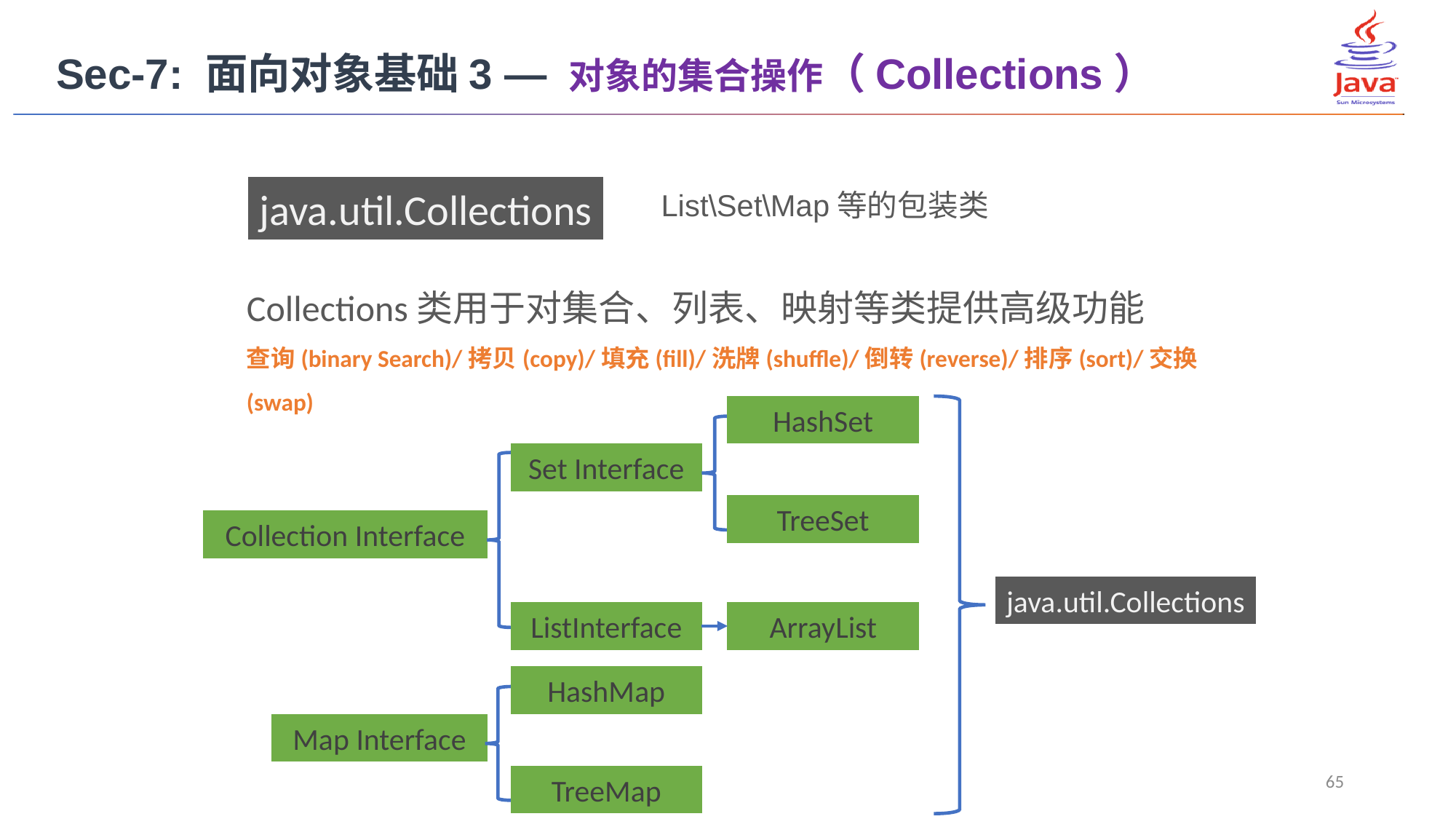

Sec-7: 面向对象基础3 — 对象的集合操作（Collections）
java.util.Collections
List\Set\Map等的包装类
Collections类用于对集合、列表、映射等类提供高级功能
查询(binary Search)/拷贝(copy)/填充(fill)/洗牌(shuffle)/倒转(reverse)/排序(sort)/交换(swap)
HashSet

Set Interface

TreeSet
Collection Interface
java.util.Collections
ListInterface
ArrayList
HashMap

Map Interface
65
TreeMap